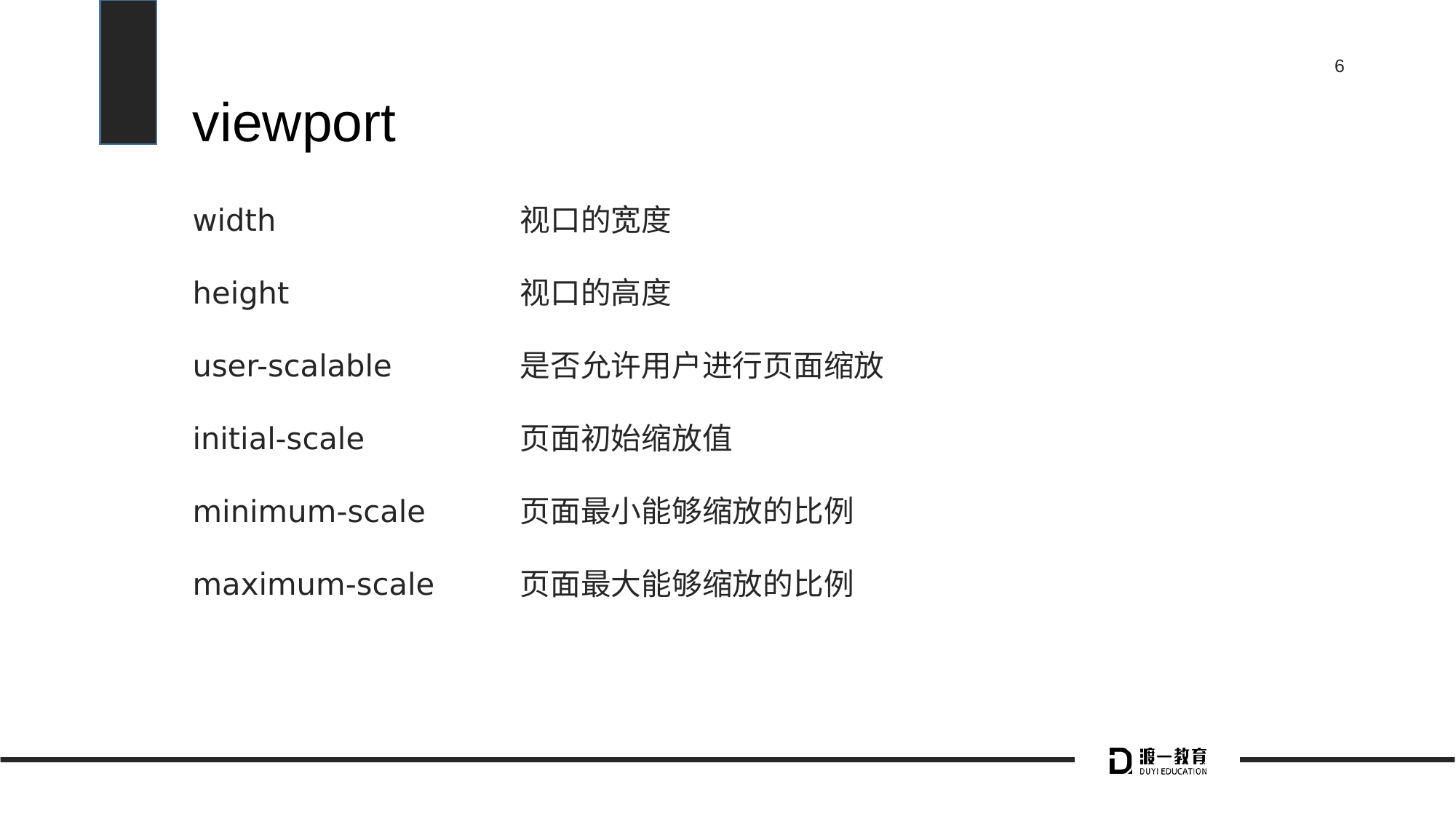

# viewport
width			视口的宽度
height			视口的高度
user-scalable		是否允许用户进行页面缩放
initial-scale		页面初始缩放值
minimum-scale	页面最小能够缩放的比例
maximum-scale	页面最大能够缩放的比例